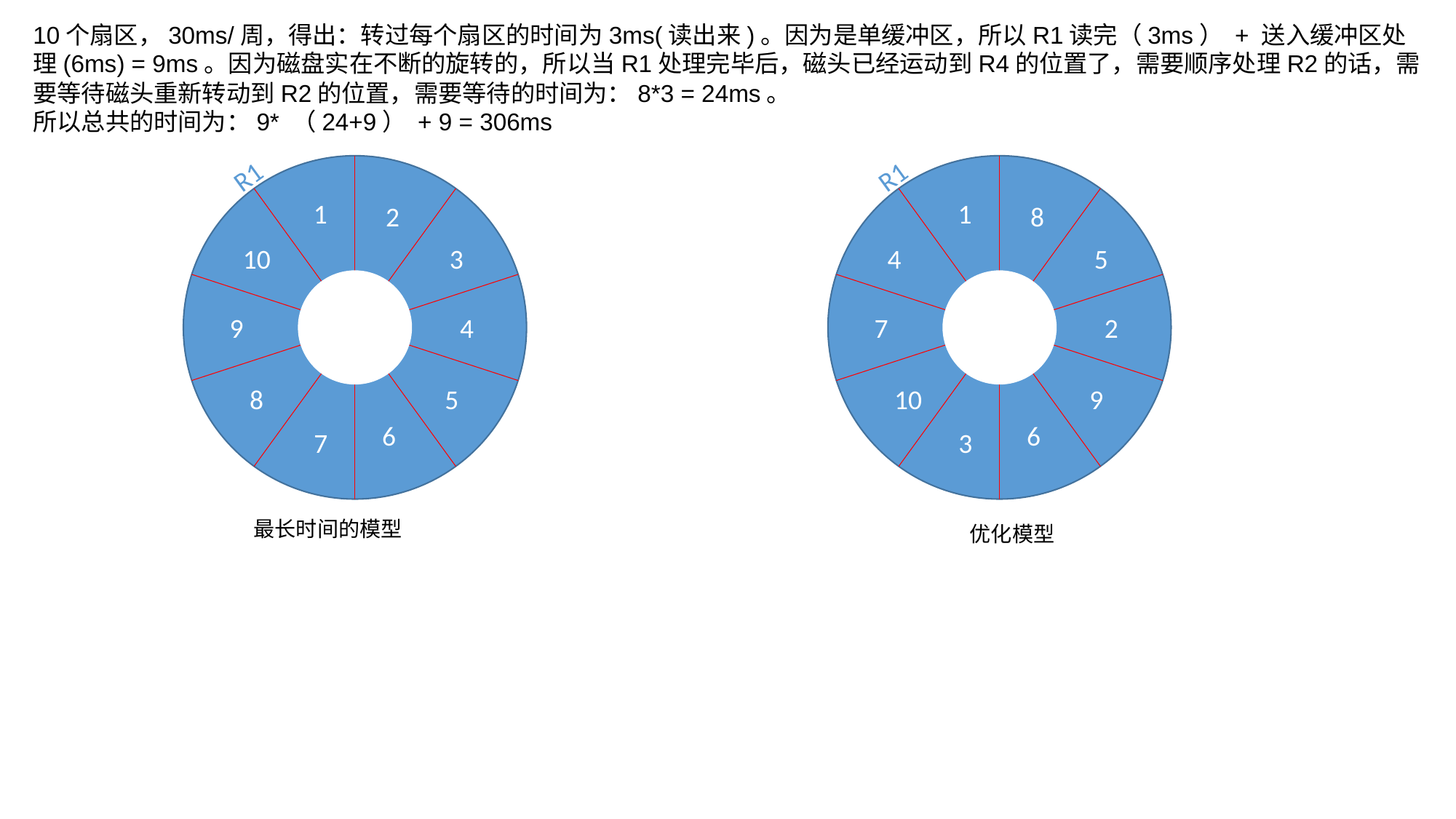

10个扇区，30ms/周，得出：转过每个扇区的时间为3ms(读出来)。因为是单缓冲区，所以R1读完（3ms） + 送入缓冲区处理(6ms) = 9ms。因为磁盘实在不断的旋转的，所以当R1处理完毕后，磁头已经运动到R4的位置了，需要顺序处理R2的话，需要等待磁头重新转动到R2的位置，需要等待的时间为：8*3 = 24ms。
所以总共的时间为：9* （24+9） + 9 = 306ms
R1

1
2
10
3

9
4
8
5
6
7
R1

1
8
4
5

7
2
10
9
6
3
最长时间的模型
优化模型